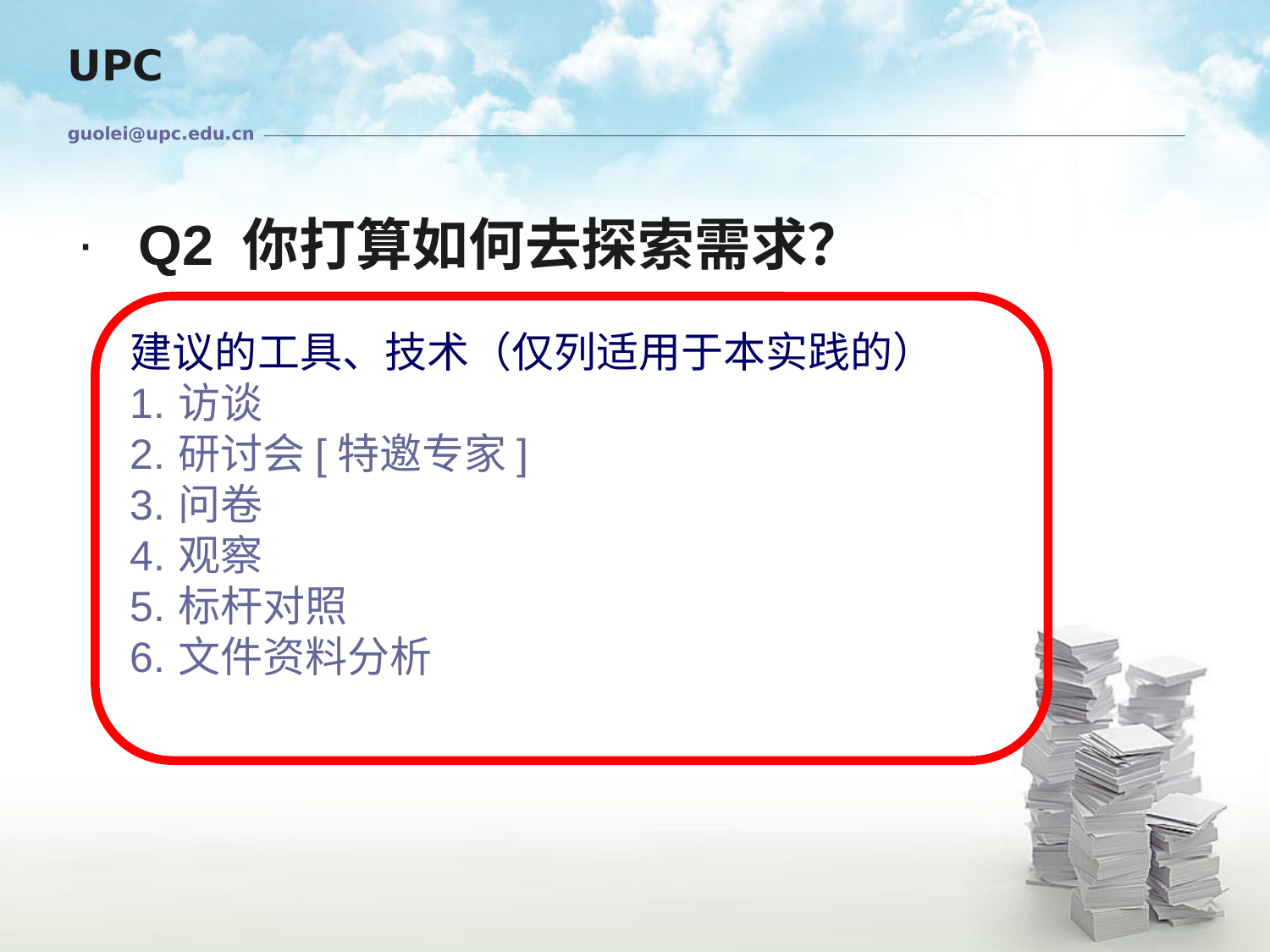

guolei@upc.edu.cn
Q2 你打算如何去探索需求？
建议的工具、技术（仅列适用于本实践的）
访谈
研讨会[特邀专家]
问卷
观察
标杆对照
文件资料分析